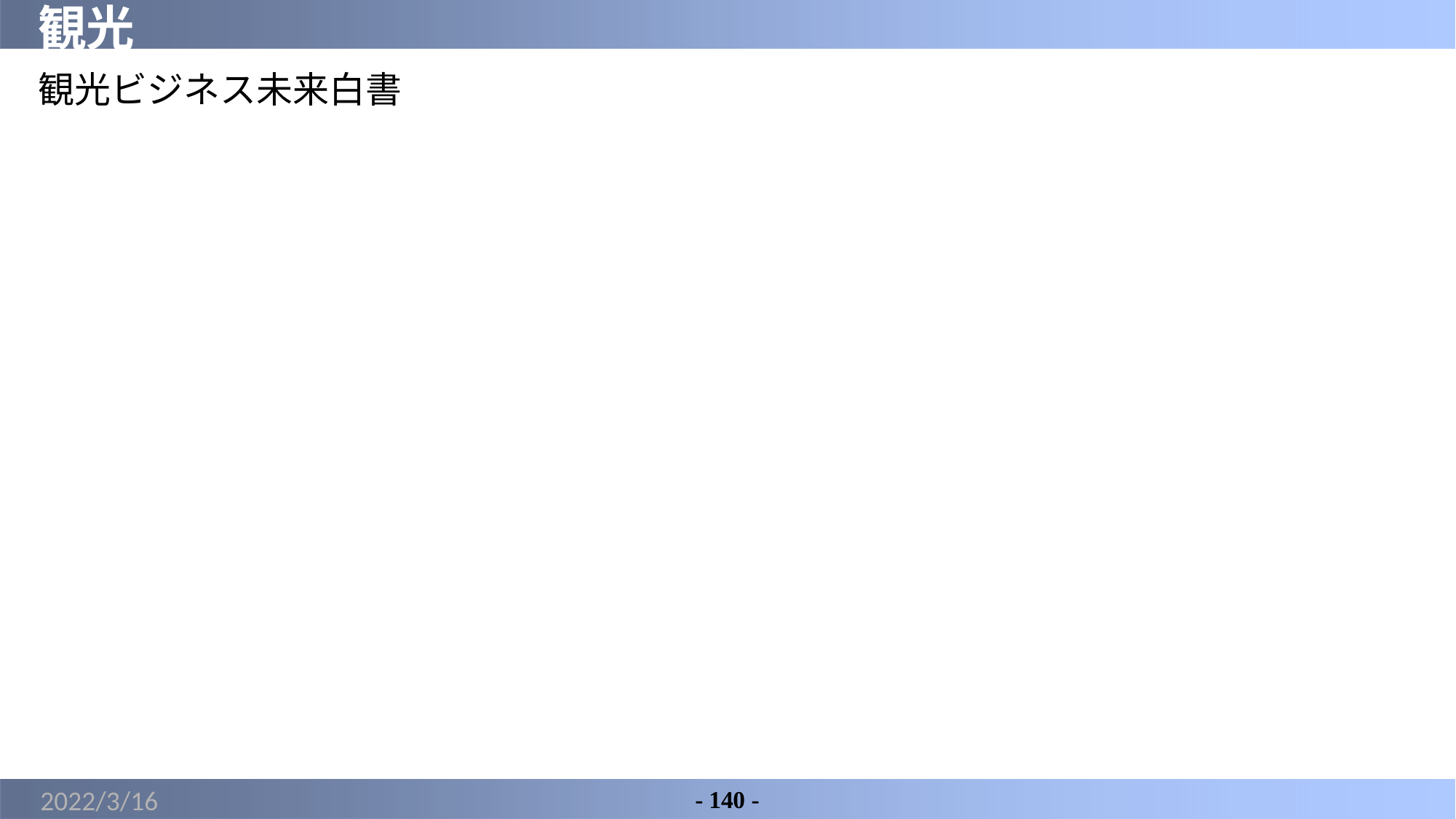

# 観光
観光ビジネス未来白書
2022/3/16
- 140 -